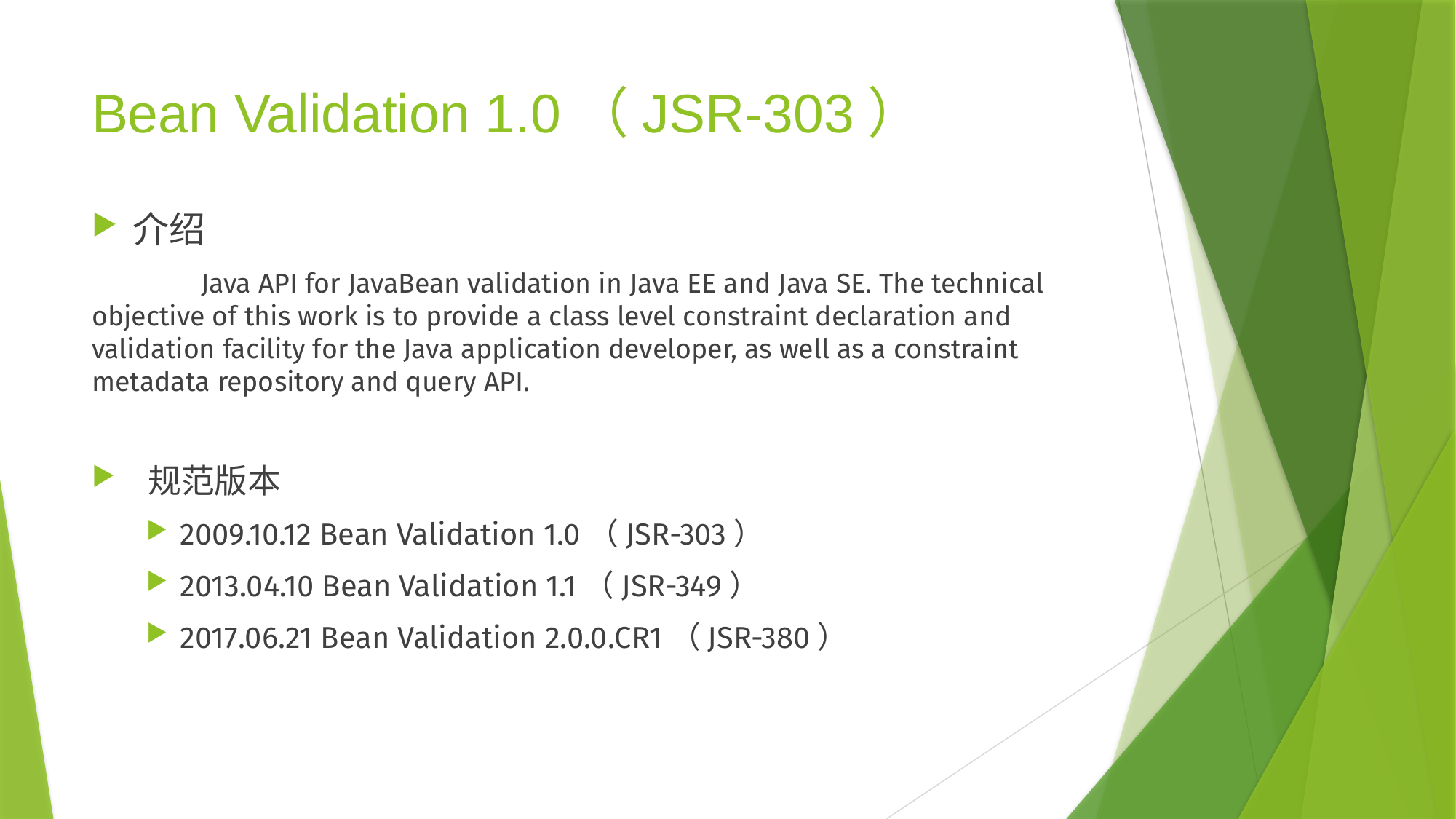

# Bean Validation 1.0（JSR-303）
介绍
	Java API for JavaBean validation in Java EE and Java SE. The technical objective of this work is to provide a class level constraint declaration and validation facility for the Java application developer, as well as a constraint metadata repository and query API.

 规范版本
2009.10.12 Bean Validation 1.0（JSR-303）
2013.04.10 Bean Validation 1.1（JSR-349）
2017.06.21 Bean Validation 2.0.0.CR1（JSR-380）